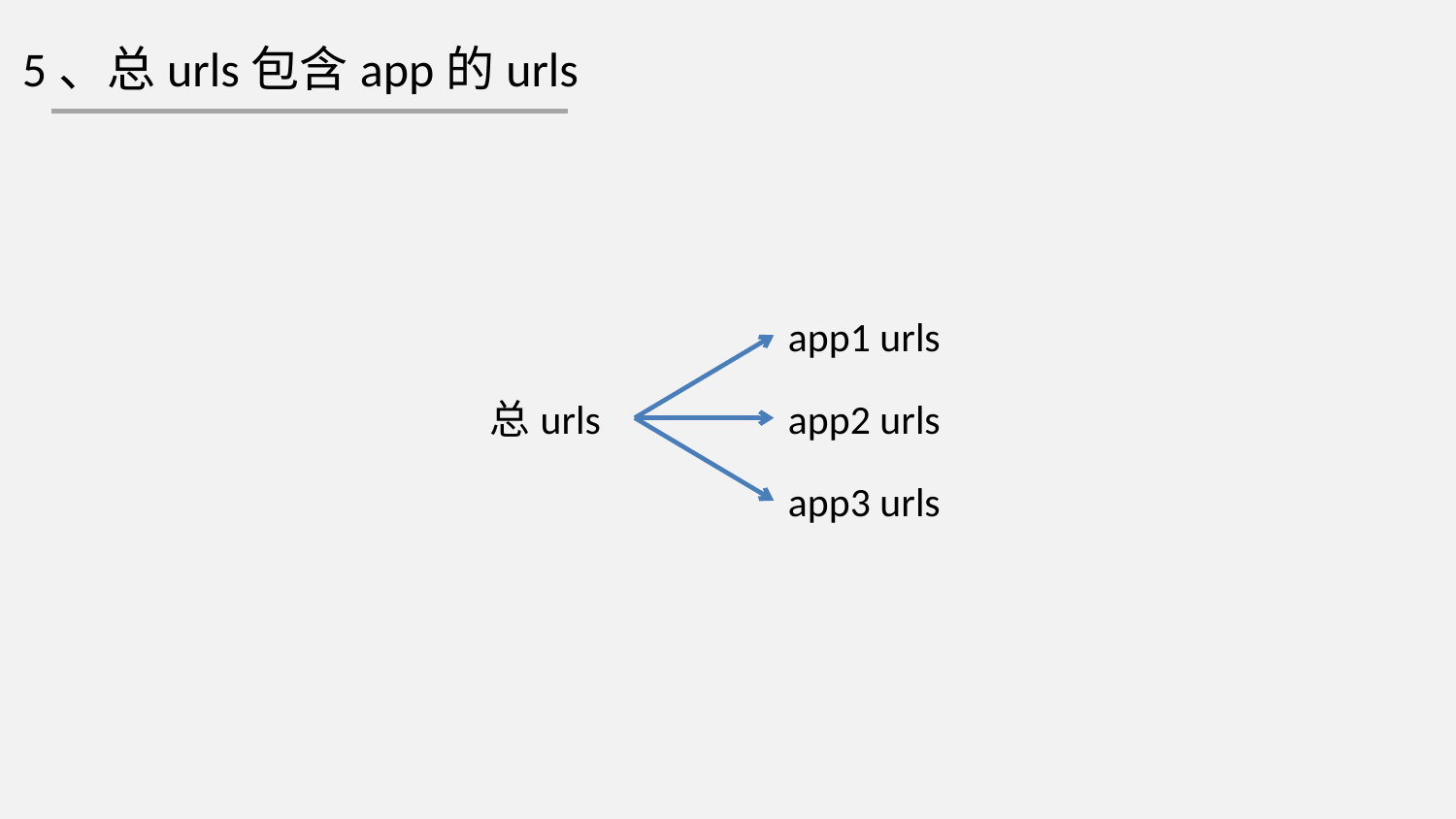

5、总urls包含app的urls
app1 urls
总urls
app2 urls
app3 urls